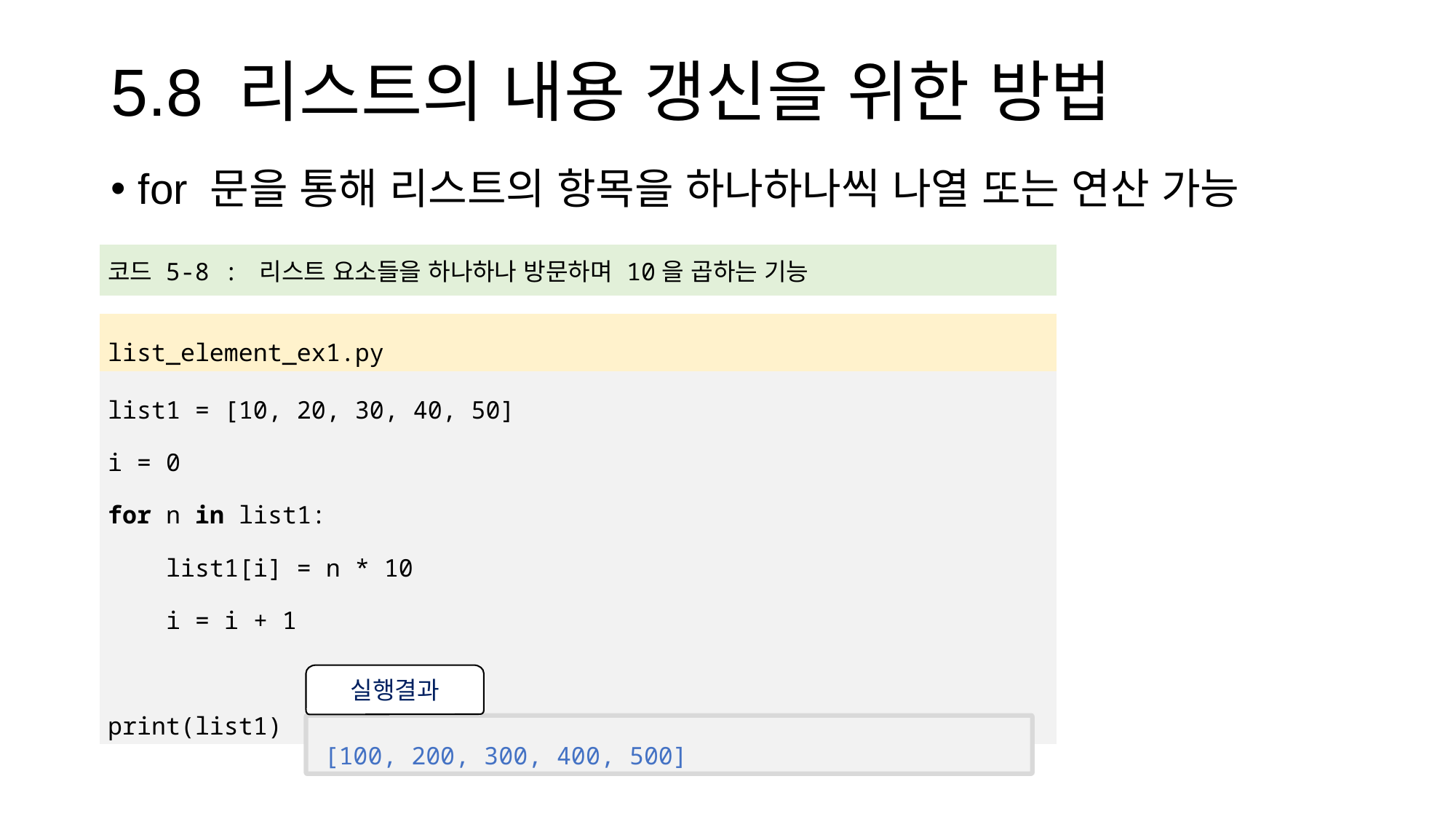

# 5.8 리스트의 내용 갱신을 위한 방법
for 문을 통해 리스트의 항목을 하나하나씩 나열 또는 연산 가능

| 코드 5-8 : 리스트 요소들을 하나하나 방문하며 10을 곱하는 기능 |
| --- |
|  |
| list\_element\_ex1.py |
| list1 = [10, 20, 30, 40, 50] i = 0 for n in list1: list1[i] = n \* 10 i = i + 1 print(list1) |
실행결과

[100, 200, 300, 400, 500]